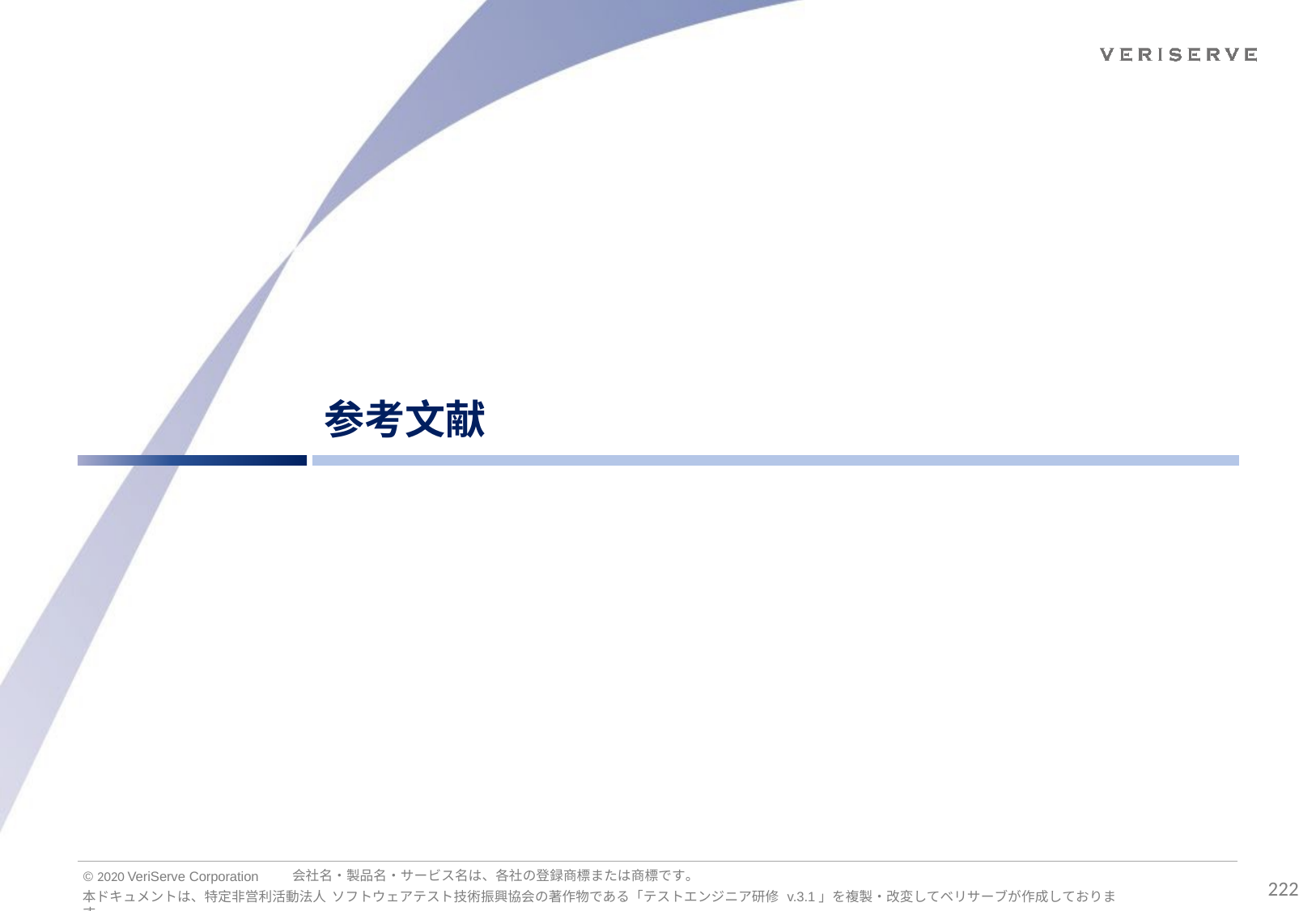

# 参考文献
会社名・製品名・サービス名は、各社の登録商標または商標です。
© 2020 VeriServe Corporation
222
本ドキュメントは、特定非営利活動法人 ソフトウェアテスト技術振興協会の著作物である「テストエンジニア研修 v.3.1」を複製・改変してベリサーブが作成しております。